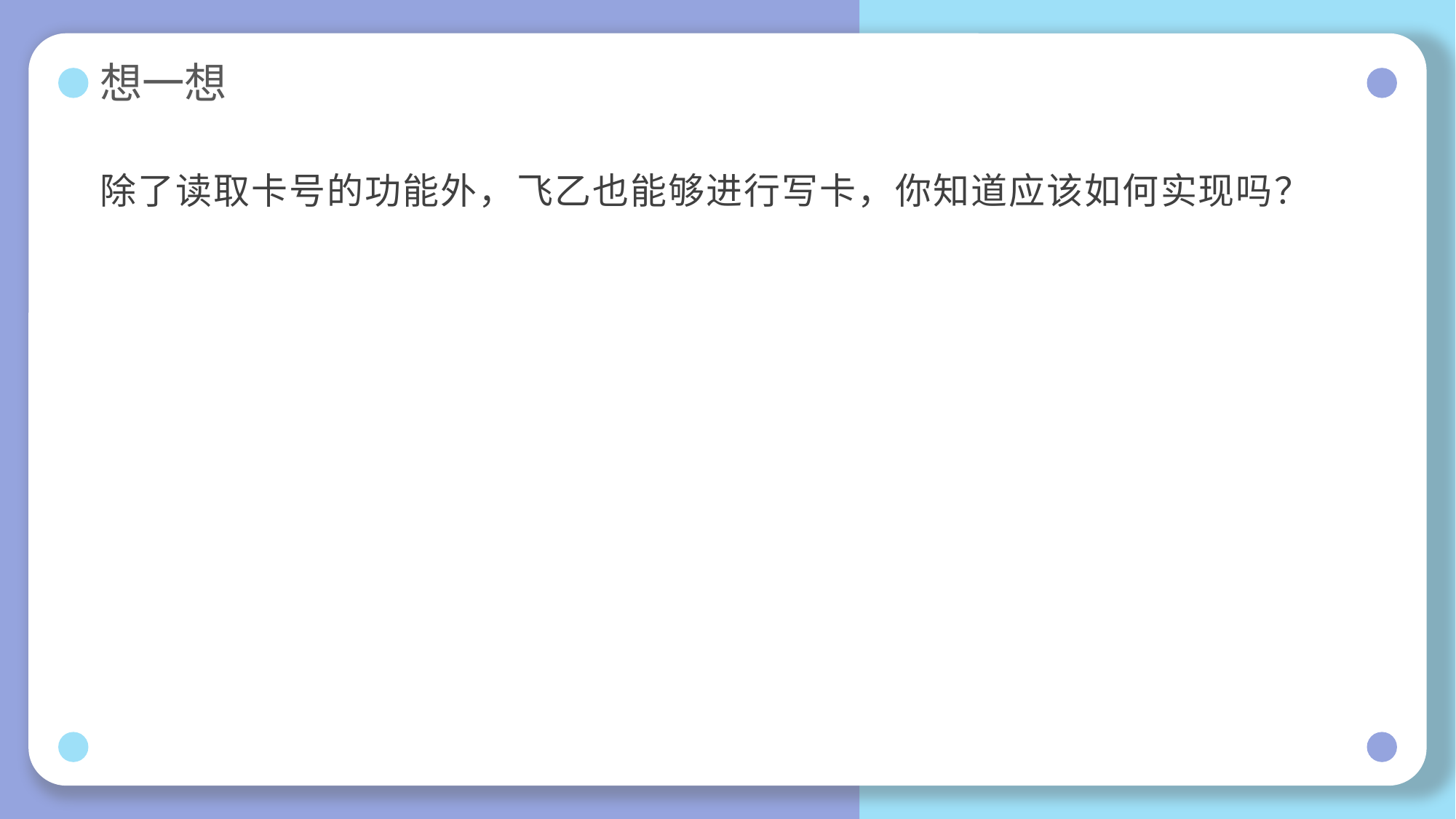

# 想一想
除了读取卡号的功能外，飞乙也能够进行写卡，你知道应该如何实现吗？